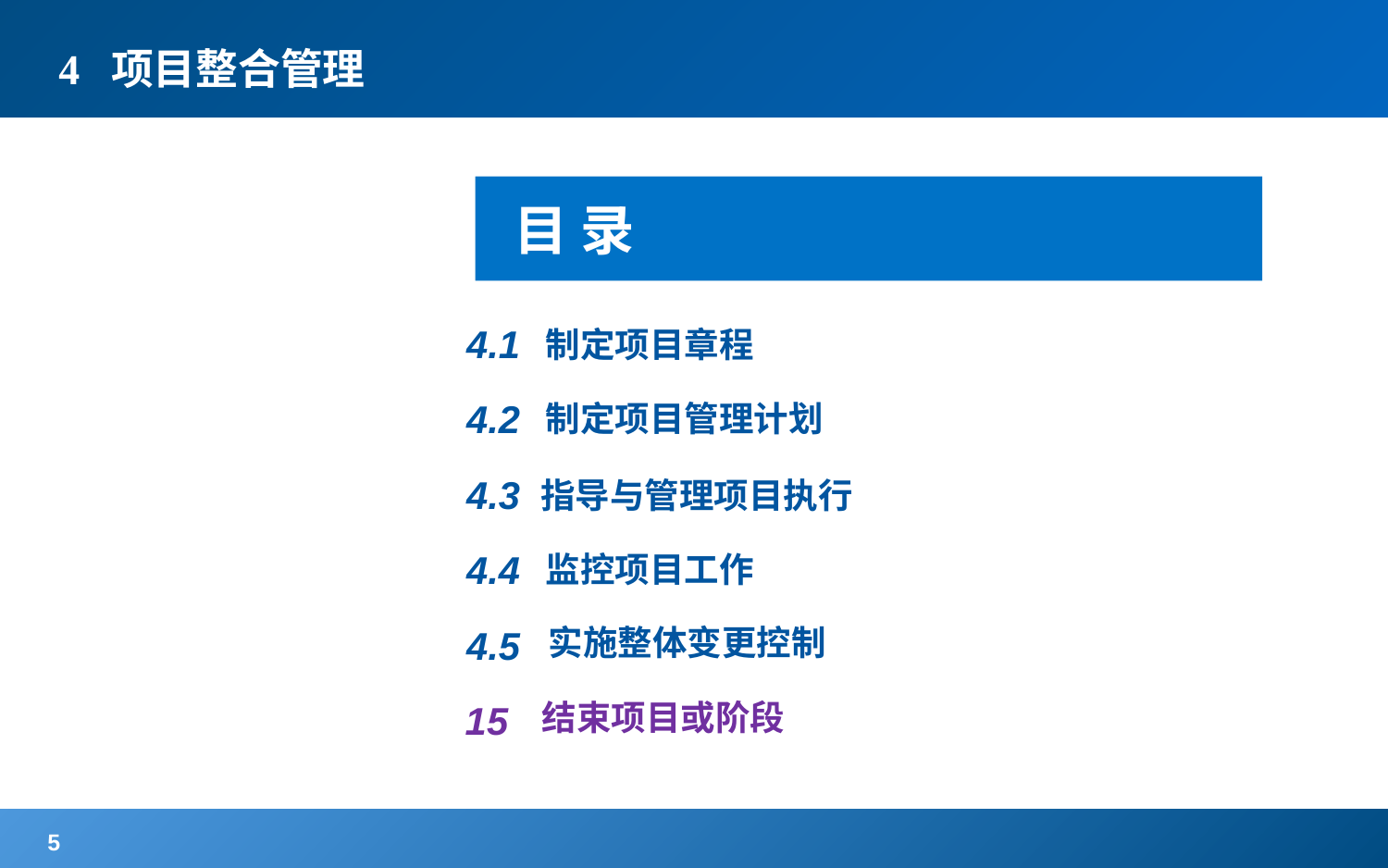

# 4  项目整合管理
 目 录
4.1
制定项目章程
4.2
制定项目管理计划
4.3
指导与管理项目执行
4.4
监控项目工作
实施整体变更控制
4.5
15
结束项目或阶段